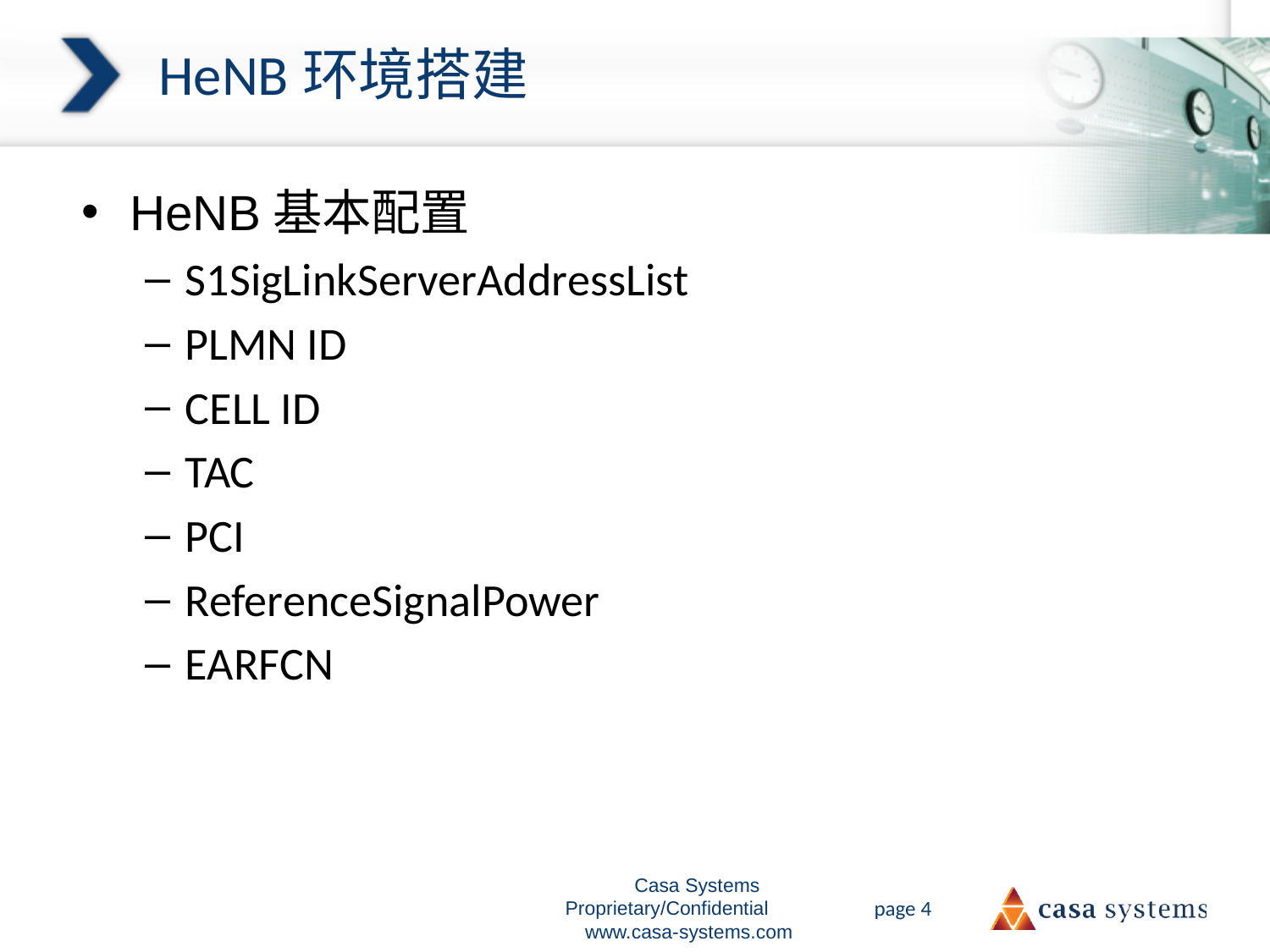

# HeNB环境搭建
HeNB基本配置
S1SigLinkServerAddressList
PLMN ID
CELL ID
TAC
PCI
ReferenceSignalPower
EARFCN

Casa Systems Proprietary/Confidential            www.casa-systems.com
page 4